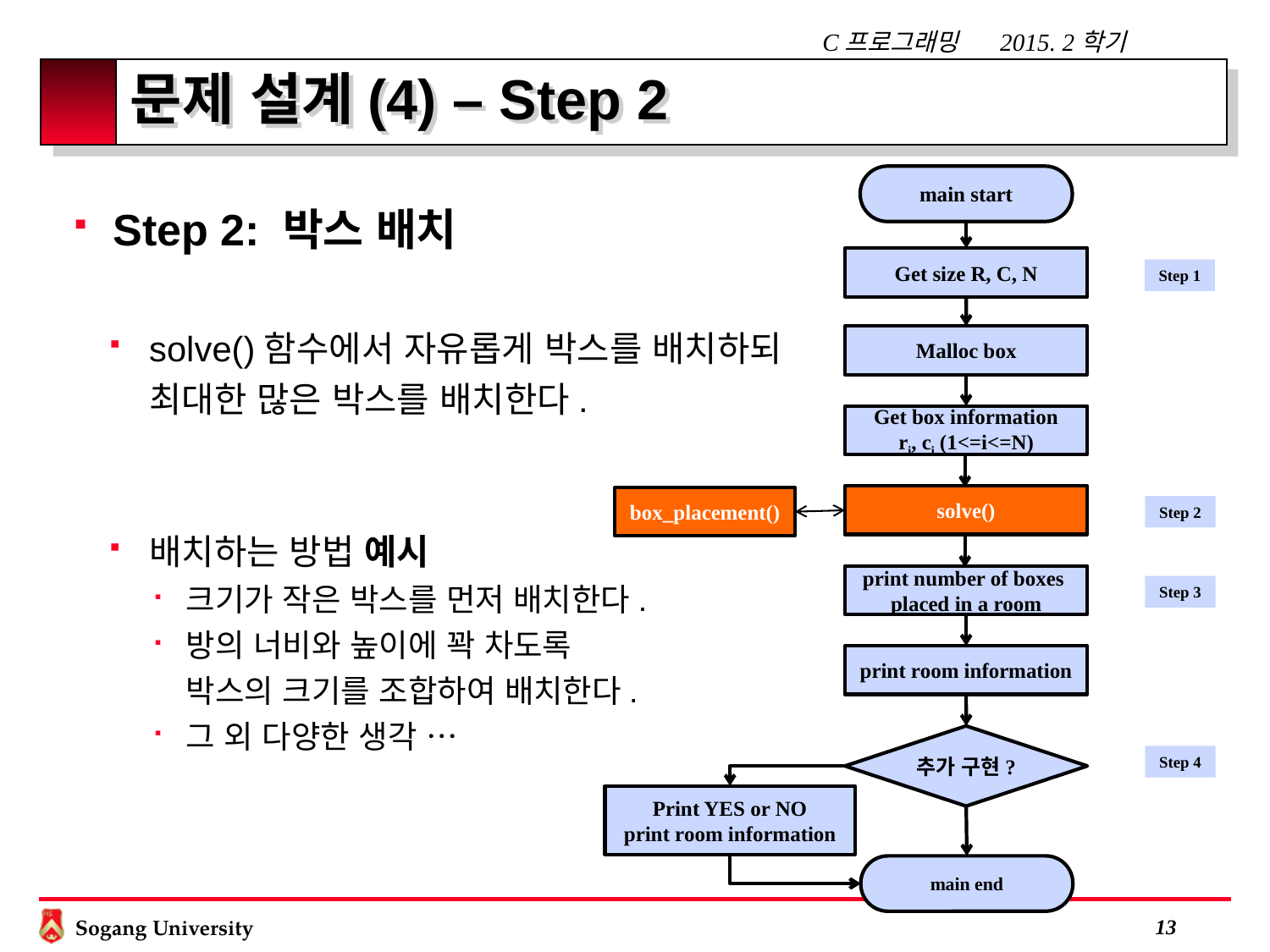

# 문제 설계(4) – Step 2
main start
Step 2: 박스 배치

solve()함수에서 자유롭게 박스를 배치하되
최대한 많은 박스를 배치한다.

배치하는 방법 예시
크기가 작은 박스를 먼저 배치한다.
방의 너비와 높이에 꽉 차도록
박스의 크기를 조합하여 배치한다.
그 외 다양한 생각 …

Get size R, C, N
Step 1
Malloc box
Get box information
ri, ci (1<=i<=N)
solve()
box_placement()
Step 2
print number of boxes  placed in a room
Step 3
print room information
추가 구현?
Step 4
Print YES or NO
print room information
main end
 13